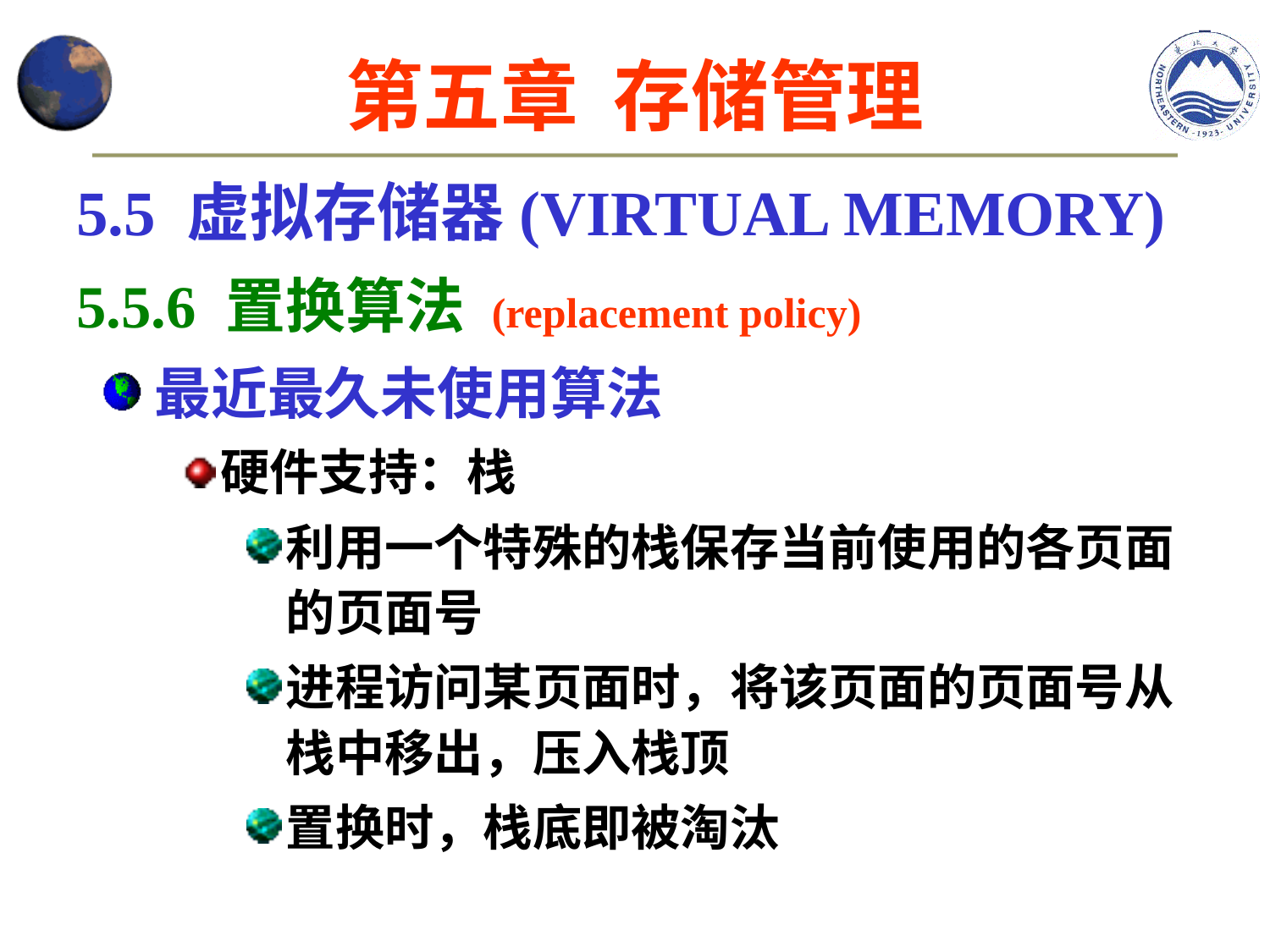

第五章  存储管理
5.5 虚拟存储器(VIRTUAL MEMORY)
5.5.6 置换算法 (replacement policy)
最近最久未使用算法
硬件支持：栈
利用一个特殊的栈保存当前使用的各页面的页面号
进程访问某页面时，将该页面的页面号从栈中移出，压入栈顶
置换时，栈底即被淘汰